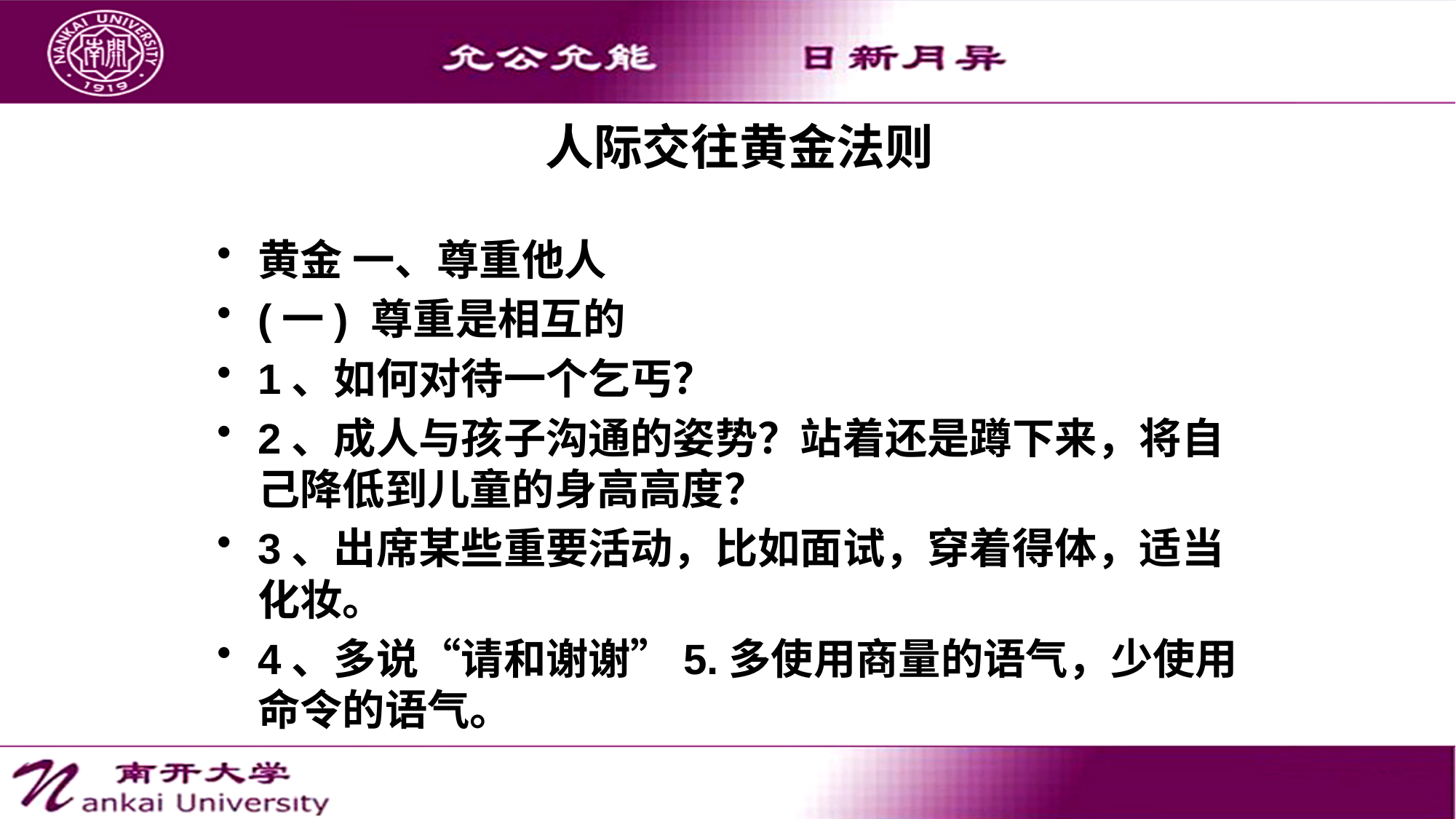

# 人际交往黄金法则
黄金 一、尊重他人
(一) 尊重是相互的
1、如何对待一个乞丐？
2、成人与孩子沟通的姿势？站着还是蹲下来，将自己降低到儿童的身高高度？
3、出席某些重要活动，比如面试，穿着得体，适当化妆。
4、多说“请和谢谢”5.多使用商量的语气，少使用命令的语气。